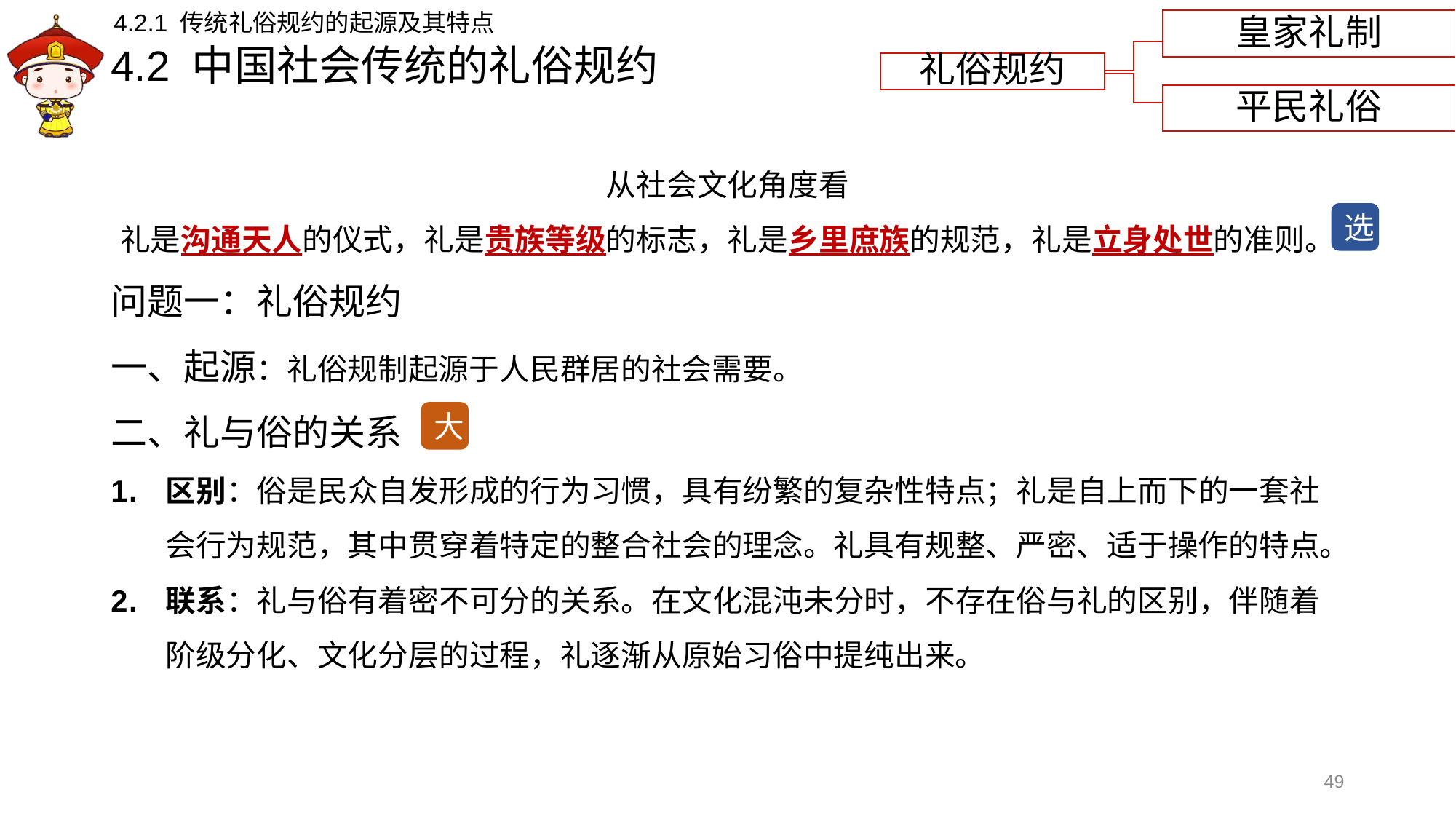

4.2.1 传统礼俗规约的起源及其特点
皇家礼制
# 4.2 中国社会传统的礼俗规约

礼俗规约

平民礼俗
从社会文化角度看
礼是沟通天人的仪式，礼是贵族等级的标志，礼是乡里庶族的规范，礼是立身处世的准则。
问题一：礼俗规约
一、起源：礼俗规制起源于人民群居的社会需要。
二、礼与俗的关系
区别：俗是民众自发形成的行为习惯，具有纷繁的复杂性特点；礼是自上而下的一套社会行为规范，其中贯穿着特定的整合社会的理念。礼具有规整、严密、适于操作的特点。
联系：礼与俗有着密不可分的关系。在文化混沌未分时，不存在俗与礼的区别，伴随着阶级分化、文化分层的过程，礼逐渐从原始习俗中提纯出来。
选
大
49